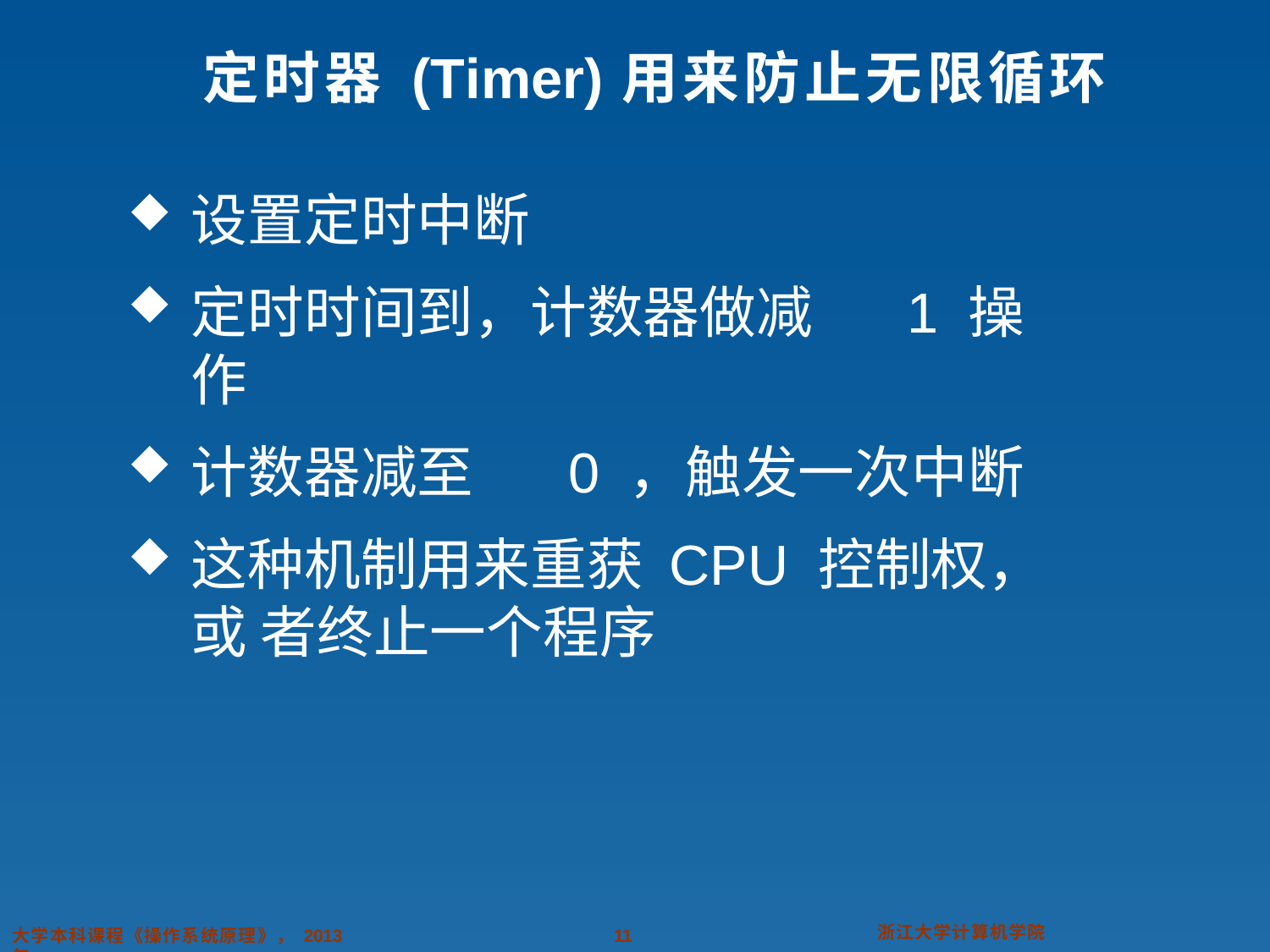

# 定时器 (Timer)	用来防止无限循环
设置定时中断
定时时间到，计数器做减	1	操作
计数器减至	0	，触发一次中断
这种机制用来重获 CPU 控制权，或 者终止一个程序
浙江大学计算机学院
大学本科课程《操作系统原理》， 2013 年
11